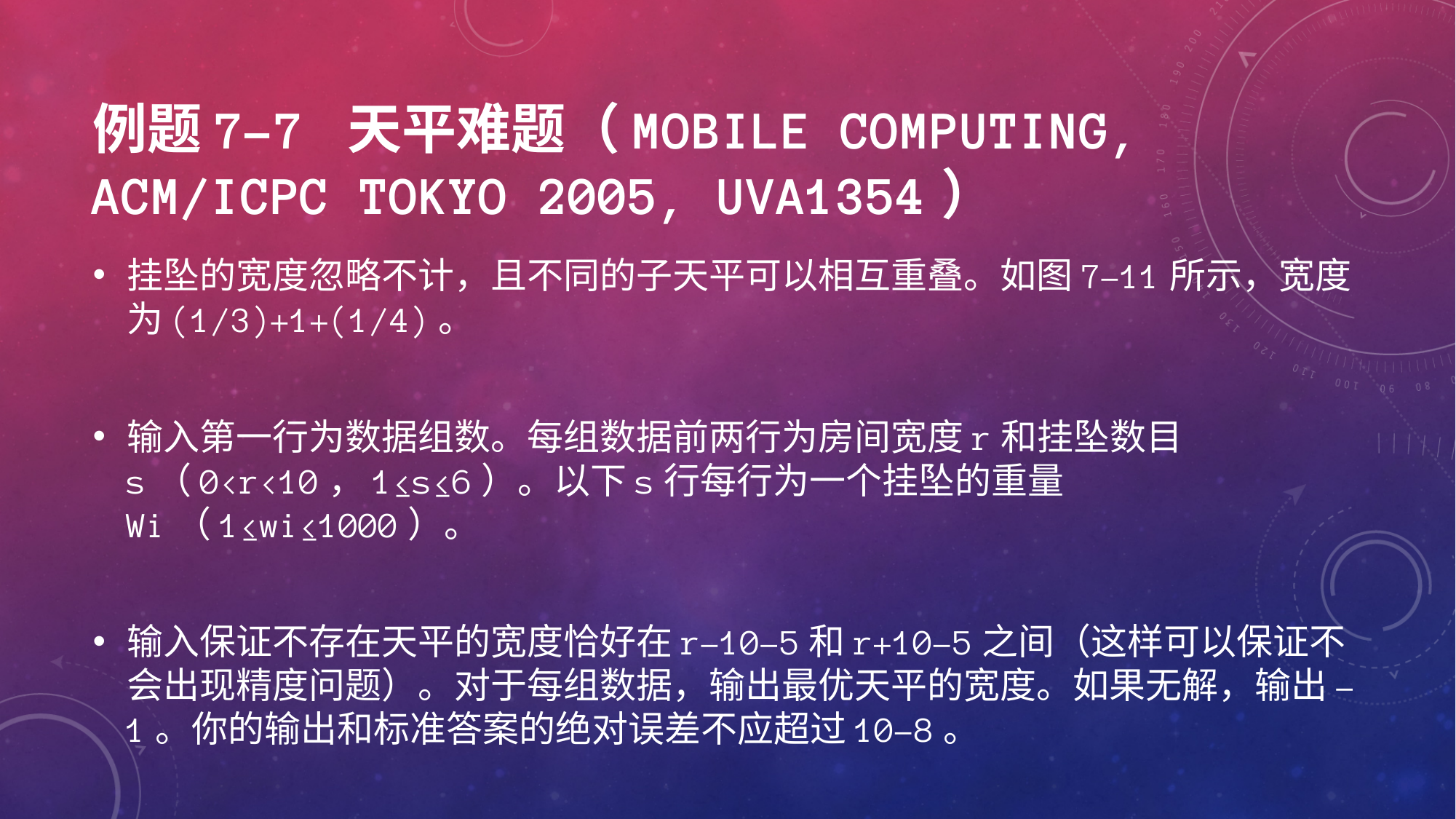

# 例题7-7 天平难题（Mobile Computing, ACM/ICPC Tokyo 2005, UVa1354）
挂坠的宽度忽略不计，且不同的子天平可以相互重叠。如图7-11所示，宽度为(1/3)+1+(1/4)。

输入第一行为数据组数。每组数据前两行为房间宽度r和挂坠数目s（0<r<10，1≤s≤6）。以下s行每行为一个挂坠的重量Wi（1≤wi≤1000）。

输入保证不存在天平的宽度恰好在r-10-5和r+10-5之间（这样可以保证不会出现精度问题）。对于每组数据，输出最优天平的宽度。如果无解，输出-1。你的输出和标准答案的绝对误差不应超过10-8。